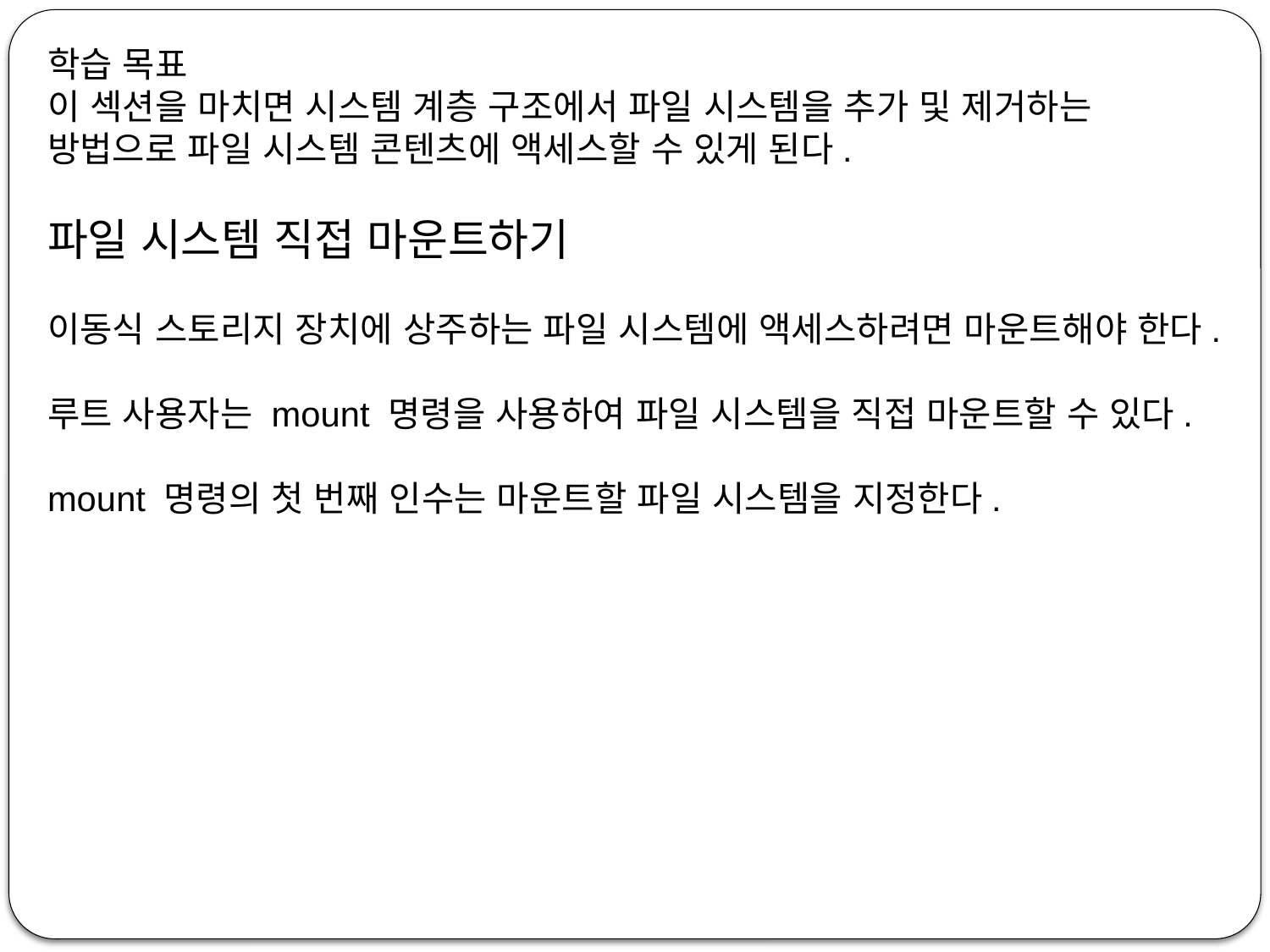

학습 목표
이 섹션을 마치면 시스템 계층 구조에서 파일 시스템을 추가 및 제거하는 방법으로 파일 시스템 콘텐츠에 액세스할 수 있게 된다.

파일 시스템 직접 마운트하기

이동식 스토리지 장치에 상주하는 파일 시스템에 액세스하려면 마운트해야 한다.

루트 사용자는 mount 명령을 사용하여 파일 시스템을 직접 마운트할 수 있다.

mount 명령의 첫 번째 인수는 마운트할 파일 시스템을 지정한다.